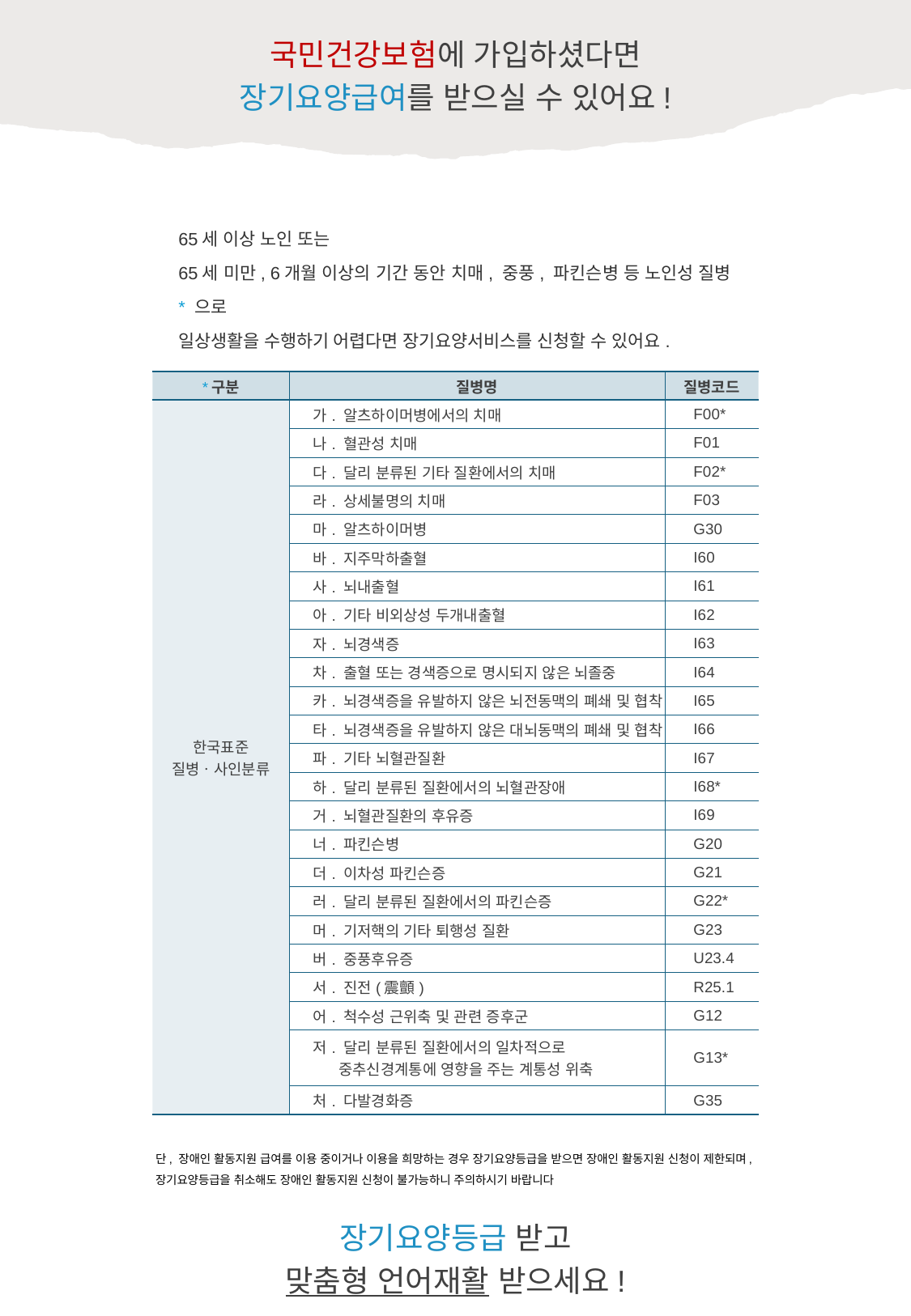

국민건강보험에 가입하셨다면
장기요양급여를 받으실 수 있어요!
65세 이상 노인 또는
65세 미만, 6개월 이상의 기간 동안 치매, 중풍, 파킨슨병 등 노인성 질병 * 으로
일상생활을 수행하기 어렵다면 장기요양서비스를 신청할 수 있어요.
| \*구분 | 질병명 | 질병코드 |
| --- | --- | --- |
| 한국표준 질병ㆍ사인분류 | 가. 알츠하이머병에서의 치매 | F00\* |
|  | 나. 혈관성 치매 | F01 |
|  | 다. 달리 분류된 기타 질환에서의 치매 | F02\* |
|  | 라. 상세불명의 치매 | F03 |
|  | 마. 알츠하이머병 | G30 |
|  | 바. 지주막하출혈 | I60 |
|  | 사. 뇌내출혈 | I61 |
|  | 아. 기타 비외상성 두개내출혈 | I62 |
|  | 자. 뇌경색증 | I63 |
|  | 차. 출혈 또는 경색증으로 명시되지 않은 뇌졸중 | I64 |
|  | 카. 뇌경색증을 유발하지 않은 뇌전동맥의 폐쇄 및 협착 | I65 |
|  | 타. 뇌경색증을 유발하지 않은 대뇌동맥의 폐쇄 및 협착 | I66 |
|  | 파. 기타 뇌혈관질환 | I67 |
|  | 하. 달리 분류된 질환에서의 뇌혈관장애 | I68\* |
|  | 거. 뇌혈관질환의 후유증 | I69 |
|  | 너. 파킨슨병 | G20 |
|  | 더. 이차성 파킨슨증 | G21 |
|  | 러. 달리 분류된 질환에서의 파킨슨증 | G22\* |
|  | 머. 기저핵의 기타 퇴행성 질환 | G23 |
|  | 버. 중풍후유증 | U23.4 |
|  | 서. 진전(震顫) | R25.1 |
|  | 어. 척수성 근위축 및 관련 증후군 | G12 |
|  | 저. 달리 분류된 질환에서의 일차적으로 중추신경계통에 영향을 주는 계통성 위축 | G13\* |
|  | 처. 다발경화증 | G35 |
단, 장애인 활동지원 급여를 이용 중이거나 이용을 희망하는 경우 장기요양등급을 받으면 장애인 활동지원 신청이 제한되며,
장기요양등급을 취소해도 장애인 활동지원 신청이 불가능하니 주의하시기 바랍니다
장기요양등급 받고
맞춤형 언어재활 받으세요!